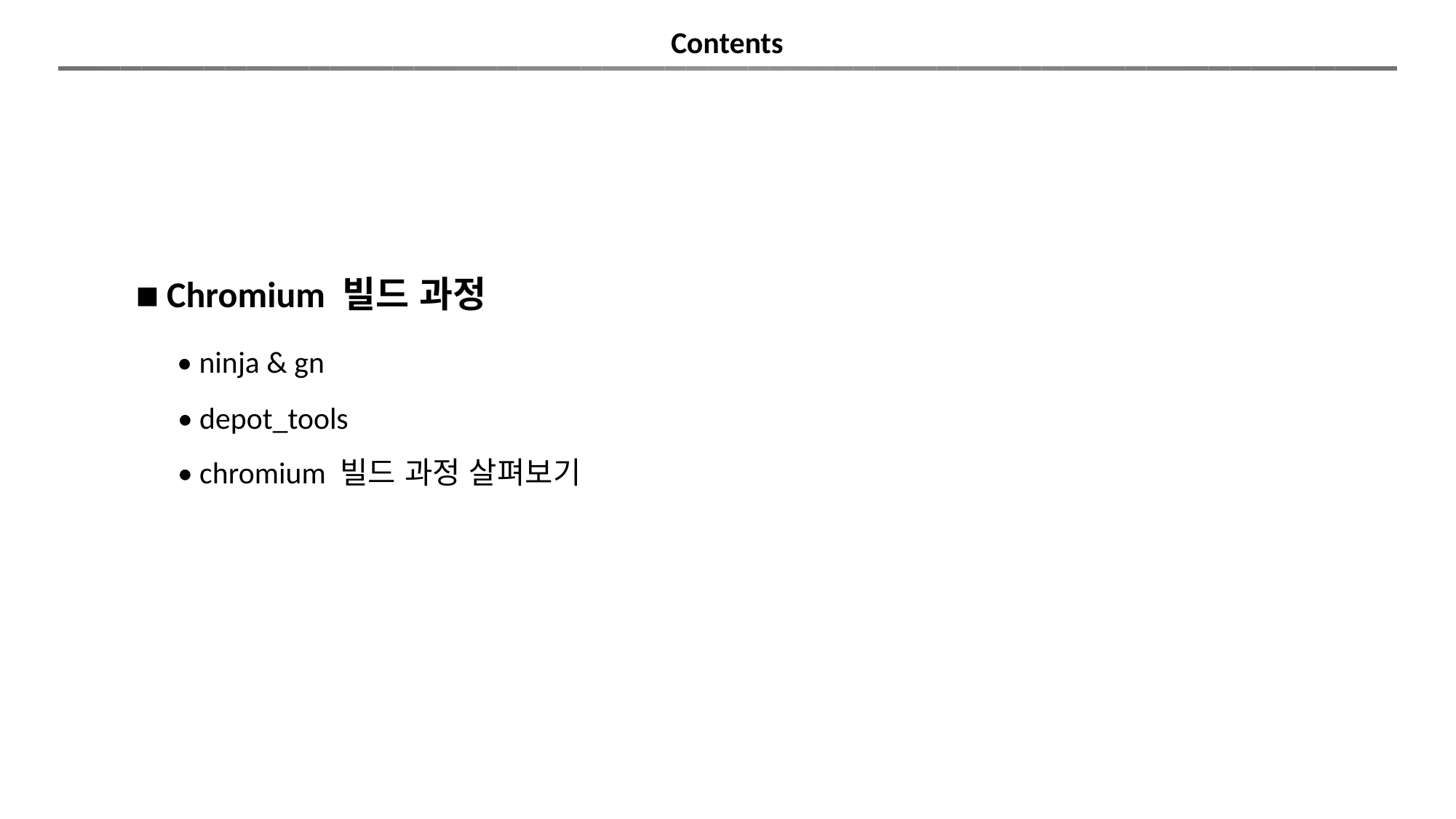

Contents

◼︎ Chromium 빌드 과정
     • ninja & gn
      • depot_tools
      • chromium 빌드 과정 살펴보기